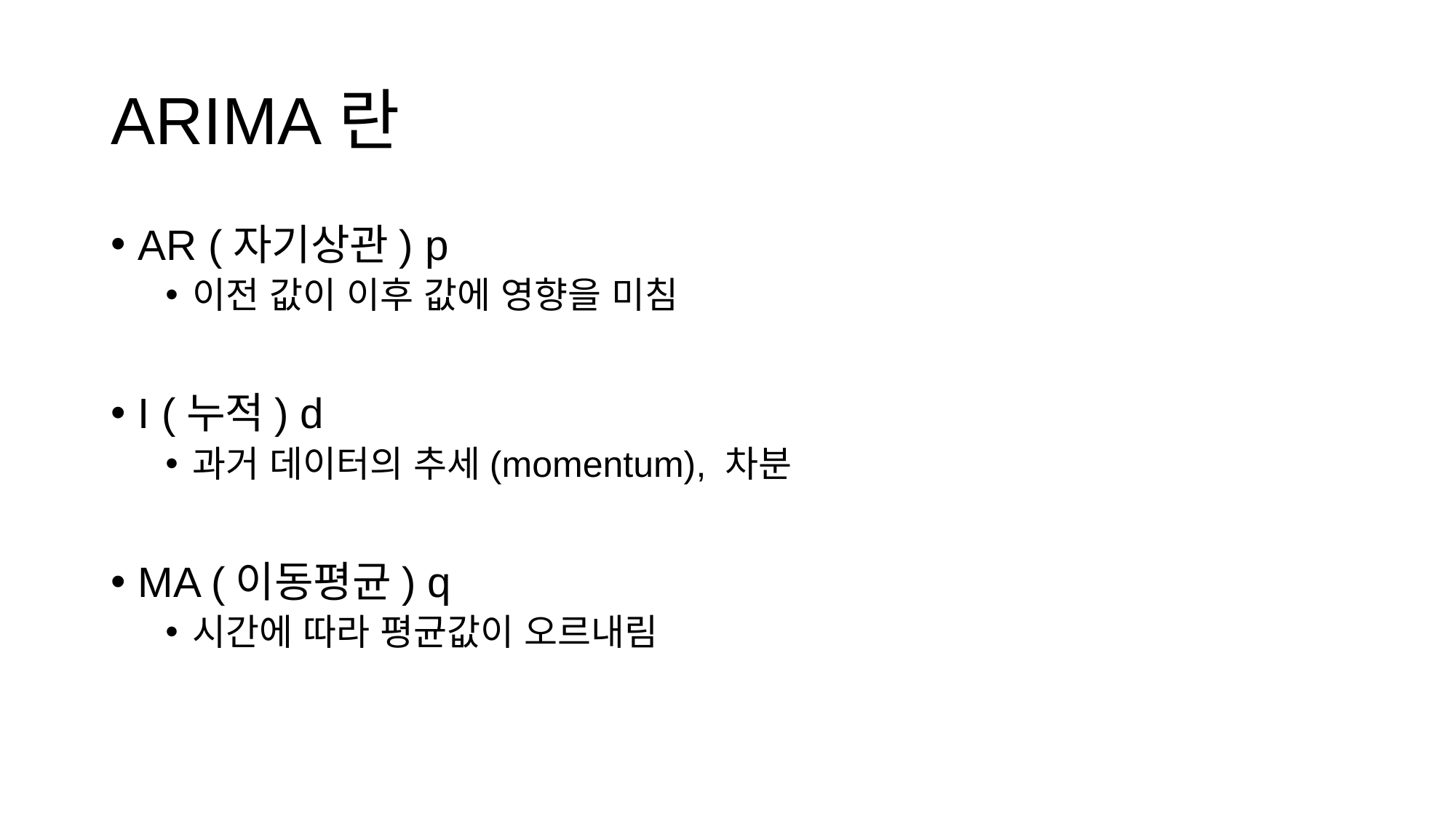

# ARIMA란
AR (자기상관) p
이전 값이 이후 값에 영향을 미침

I (누적) d
과거 데이터의 추세(momentum), 차분

MA (이동평균) q
시간에 따라 평균값이 오르내림